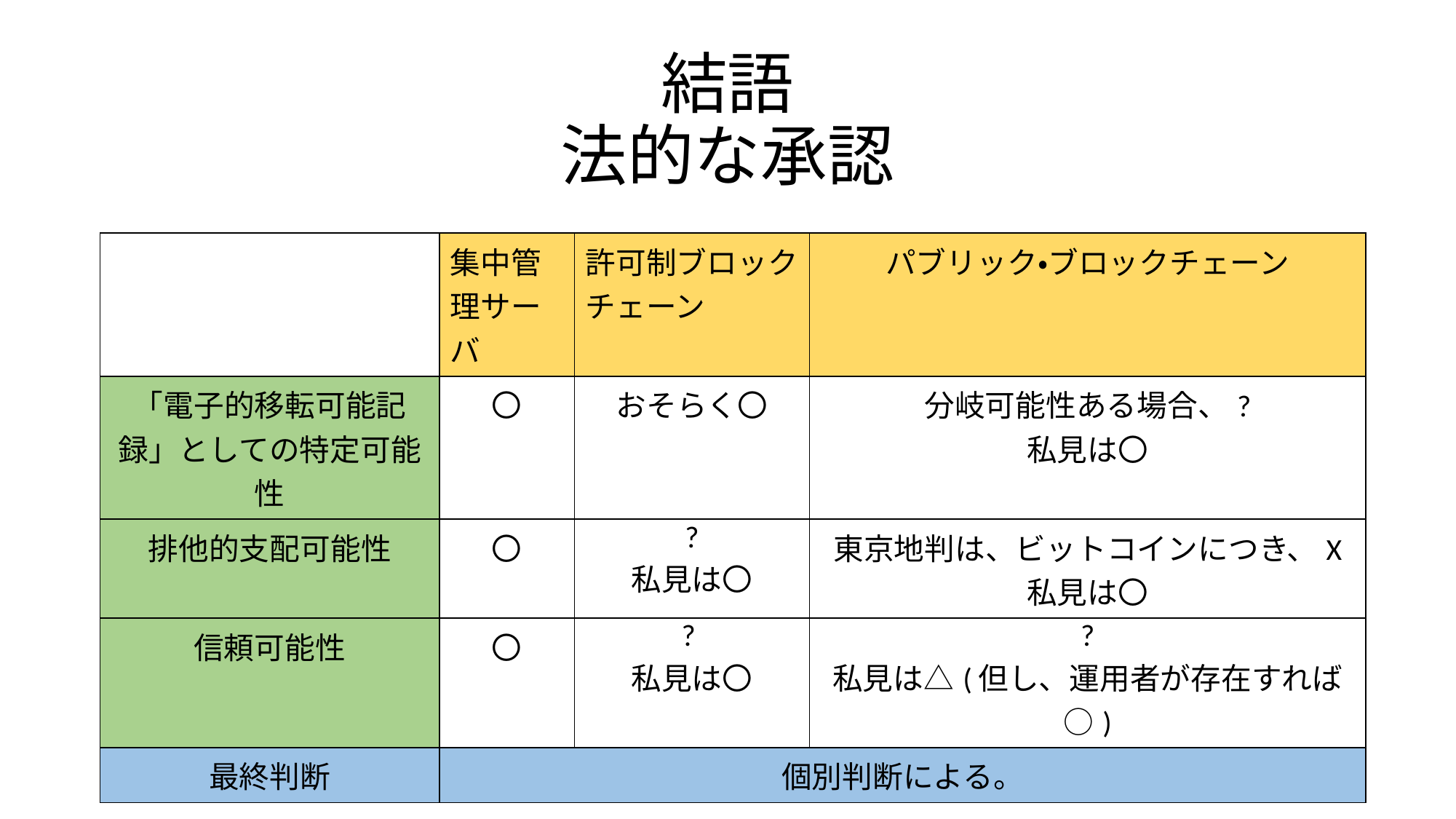

# 結語 法的な承認

|  | 集中管理サーバ | 許可制ブロックチェーン | パブリック・ブロックチェーン |
| --- | --- | --- | --- |
| 「電子的移転可能記録」としての特定可能性 | 〇 | おそらく〇 | 分岐可能性ある場合、? 私見は〇 |
| 排他的支配可能性 | 〇 | ? 私見は〇 | 東京地判は、ビットコインにつき、X 私見は〇 |
| 信頼可能性 | 〇 | ? 私見は〇 | ? 私見は△(但し、運用者が存在すれば○) |
| 最終判断 | 個別判断による。 |  |  |